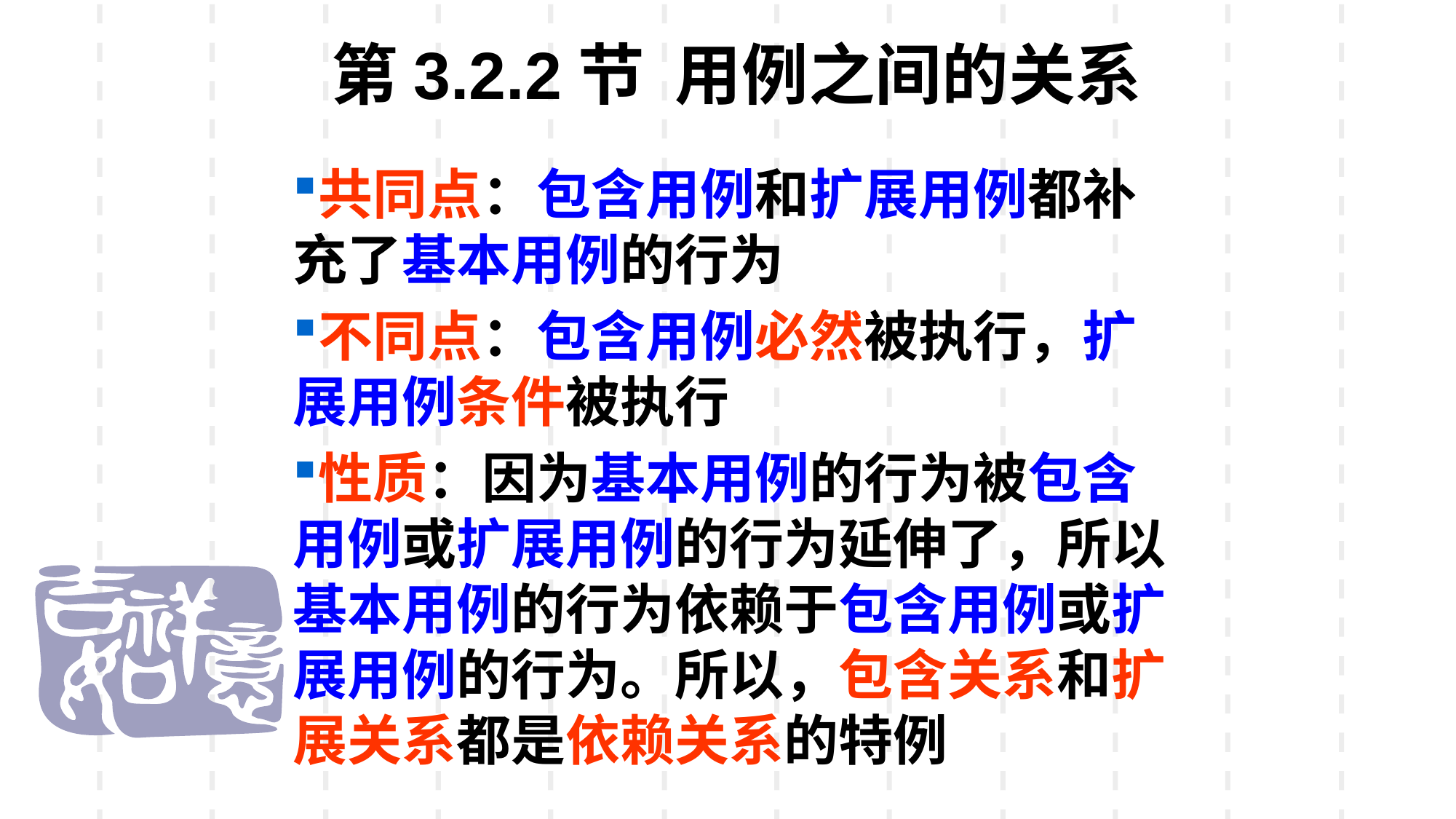

# 第3.2.2节  用例之间的关系
共同点：包含用例和扩展用例都补充了基本用例的行为
不同点：包含用例必然被执行，扩展用例条件被执行
性质：因为基本用例的行为被包含用例或扩展用例的行为延伸了，所以基本用例的行为依赖于包含用例或扩展用例的行为。所以，包含关系和扩展关系都是依赖关系的特例